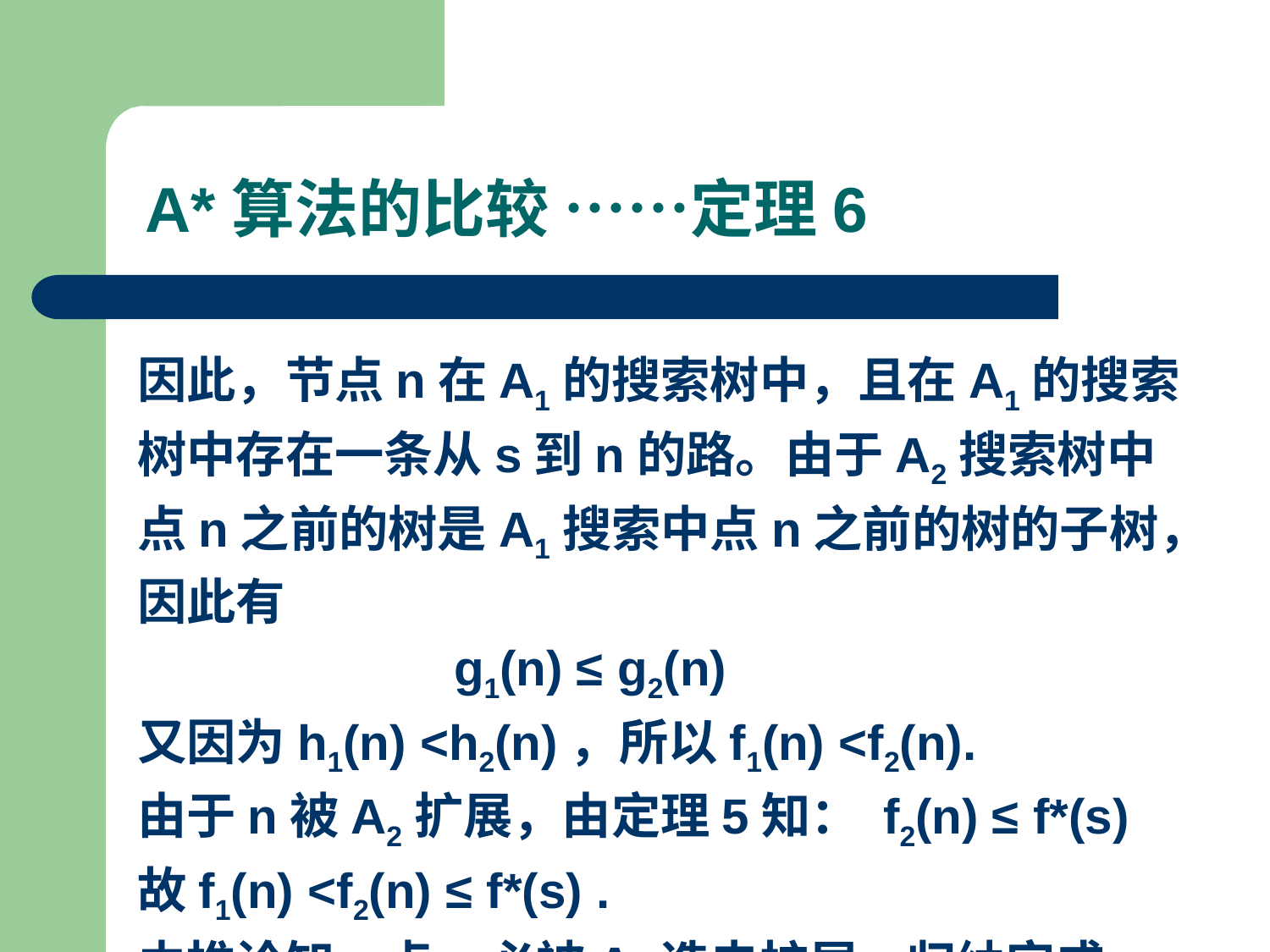

A*算法的比较 ……定理6
因此，节点n在A1的搜索树中，且在A1的搜索树中存在一条从s到n的路。由于A2搜索树中点n之前的树是A1搜索中点n之前的树的子树，因此有
                       g1(n) ≤ g2(n)
又因为h1(n) <h2(n)，所以f1(n) <f2(n).
由于n被A2扩展，由定理5知： f2(n) ≤ f*(s)
故f1(n) <f2(n) ≤ f*(s) .
由推论知，点n必被A1选去扩展，归纳完成。
59